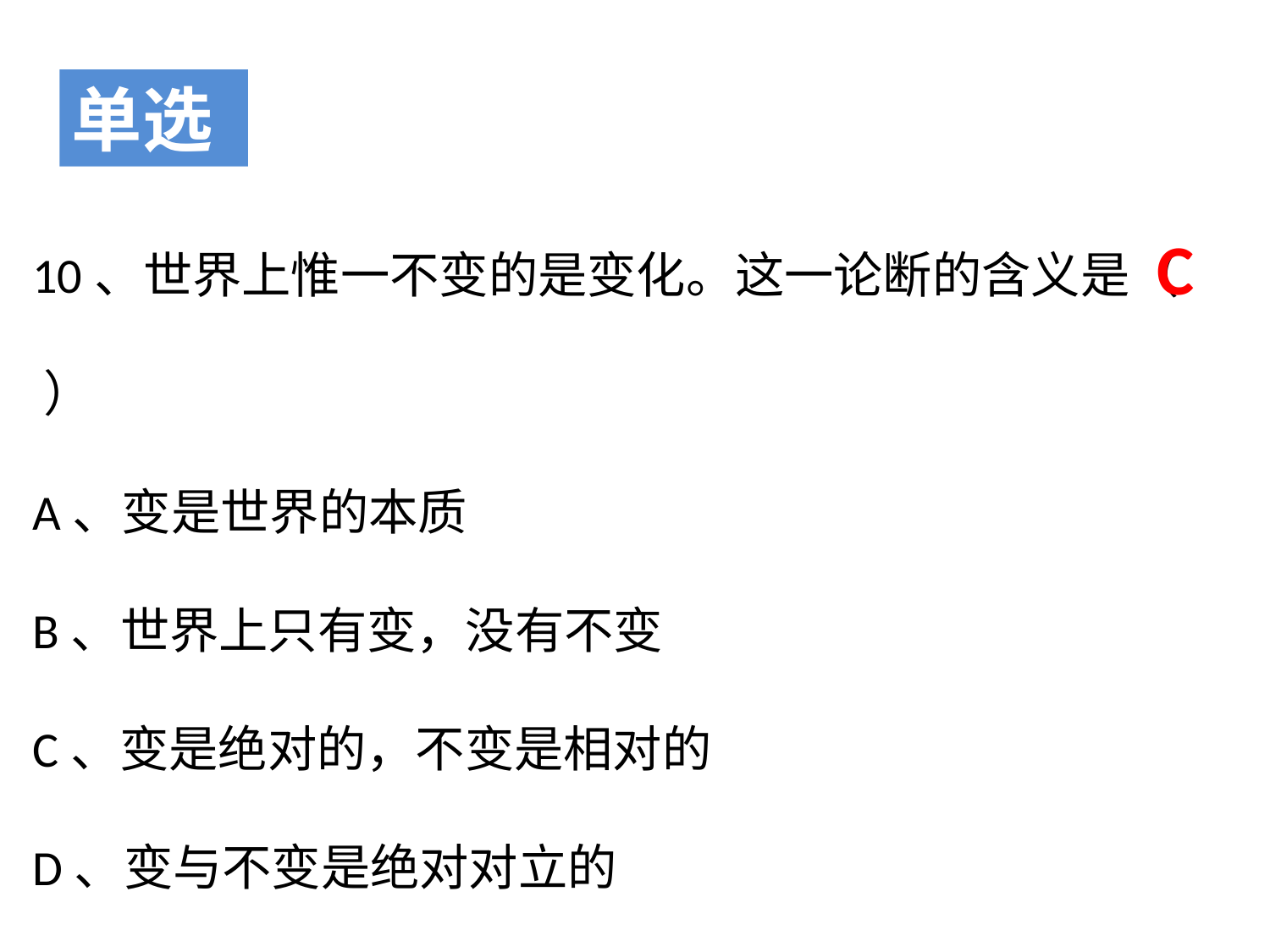

单选
10、世界上惟一不变的是变化。这一论断的含义是（  ）
A、变是世界的本质
B、世界上只有变，没有不变
C、变是绝对的，不变是相对的
D、变与不变是绝对对立的

C